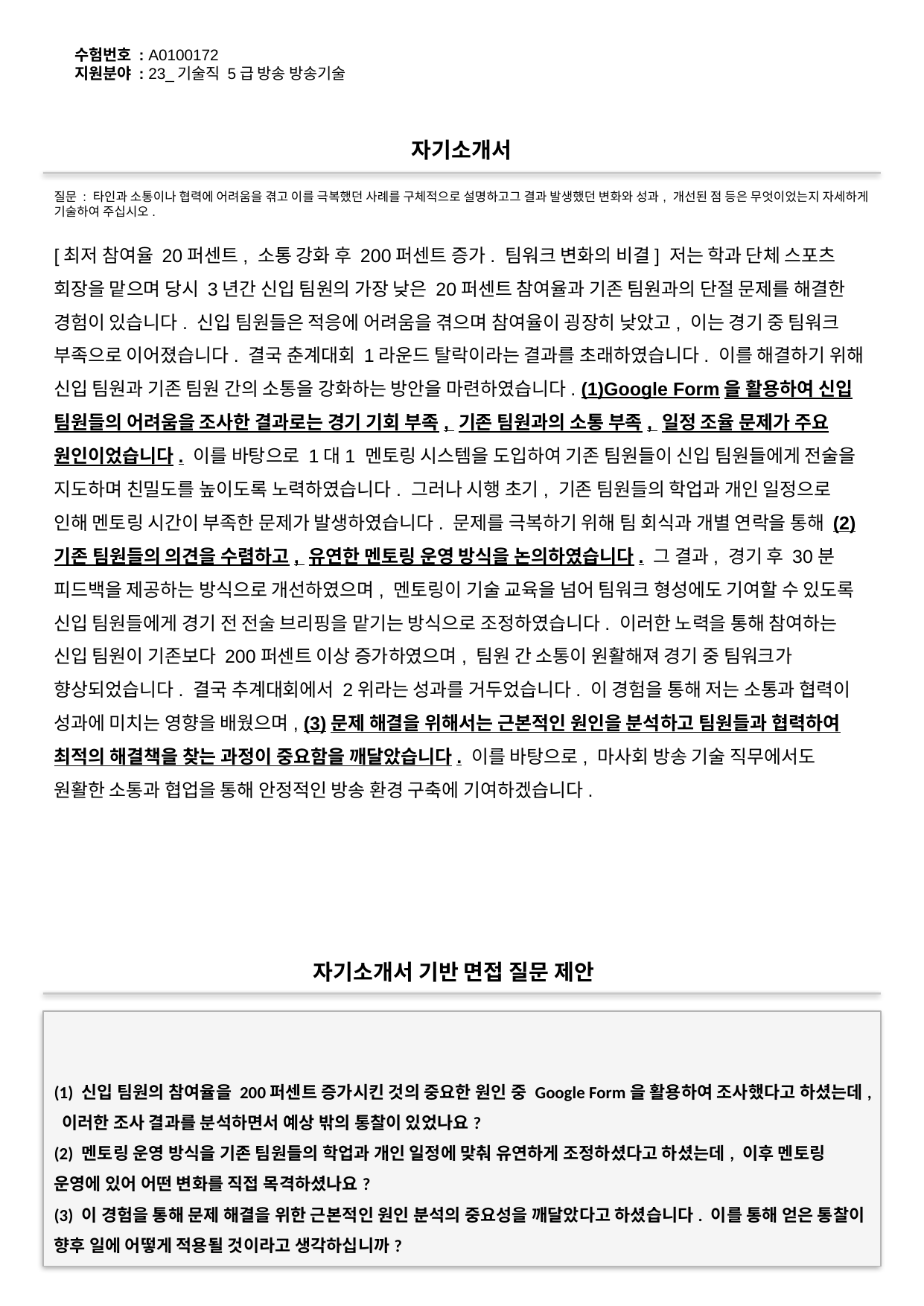

수험번호 : A0100172
지원분야 : 23_기술직 5급 방송 방송기술
#

자기소개서

질문 : 타인과 소통이나 협력에 어려움을 겪고 이를 극복했던 사례를 구체적으로 설명하고그 결과 발생했던 변화와 성과, 개선된 점 등은 무엇이었는지 자세하게 기술하여 주십시오.

[최저 참여율 20퍼센트, 소통 강화 후 200퍼센트 증가. 팀워크 변화의 비결] 저는 학과 단체 스포츠 회장을 맡으며 당시 3년간 신입 팀원의 가장 낮은 20퍼센트 참여율과 기존 팀원과의 단절 문제를 해결한 경험이 있습니다. 신입 팀원들은 적응에 어려움을 겪으며 참여율이 굉장히 낮았고, 이는 경기 중 팀워크 부족으로 이어졌습니다. 결국 춘계대회 1라운드 탈락이라는 결과를 초래하였습니다. 이를 해결하기 위해 신입 팀원과 기존 팀원 간의 소통을 강화하는 방안을 마련하였습니다. (1)Google Form을 활용하여 신입 팀원들의 어려움을 조사한 결과로는 경기 기회 부족, 기존 팀원과의 소통 부족, 일정 조율 문제가 주요 원인이었습니다. 이를 바탕으로 1대1 멘토링 시스템을 도입하여 기존 팀원들이 신입 팀원들에게 전술을 지도하며 친밀도를 높이도록 노력하였습니다. 그러나 시행 초기, 기존 팀원들의 학업과 개인 일정으로 인해 멘토링 시간이 부족한 문제가 발생하였습니다. 문제를 극복하기 위해 팀 회식과 개별 연락을 통해 (2)기존 팀원들의 의견을 수렴하고, 유연한 멘토링 운영 방식을 논의하였습니다. 그 결과, 경기 후 30분 피드백을 제공하는 방식으로 개선하였으며, 멘토링이 기술 교육을 넘어 팀워크 형성에도 기여할 수 있도록 신입 팀원들에게 경기 전 전술 브리핑을 맡기는 방식으로 조정하였습니다. 이러한 노력을 통해 참여하는 신입 팀원이 기존보다 200퍼센트 이상 증가하였으며, 팀원 간 소통이 원활해져 경기 중 팀워크가 향상되었습니다. 결국 추계대회에서 2위라는 성과를 거두었습니다. 이 경험을 통해 저는 소통과 협력이 성과에 미치는 영향을 배웠으며, (3)문제 해결을 위해서는 근본적인 원인을 분석하고 팀원들과 협력하여 최적의 해결책을 찾는 과정이 중요함을 깨달았습니다. 이를 바탕으로, 마사회 방송 기술 직무에서도 원활한 소통과 협업을 통해 안정적인 방송 환경 구축에 기여하겠습니다.

자기소개서 기반 면접 질문 제안

(1) 신입 팀원의 참여율을 200퍼센트 증가시킨 것의 중요한 원인 중 Google Form을 활용하여 조사했다고 하셨는데, 이러한 조사 결과를 분석하면서 예상 밖의 통찰이 있었나요?
(2) 멘토링 운영 방식을 기존 팀원들의 학업과 개인 일정에 맞춰 유연하게 조정하셨다고 하셨는데, 이후 멘토링 운영에 있어 어떤 변화를 직접 목격하셨나요?
(3) 이 경험을 통해 문제 해결을 위한 근본적인 원인 분석의 중요성을 깨달았다고 하셨습니다. 이를 통해 얻은 통찰이 향후 일에 어떻게 적용될 것이라고 생각하십니까?